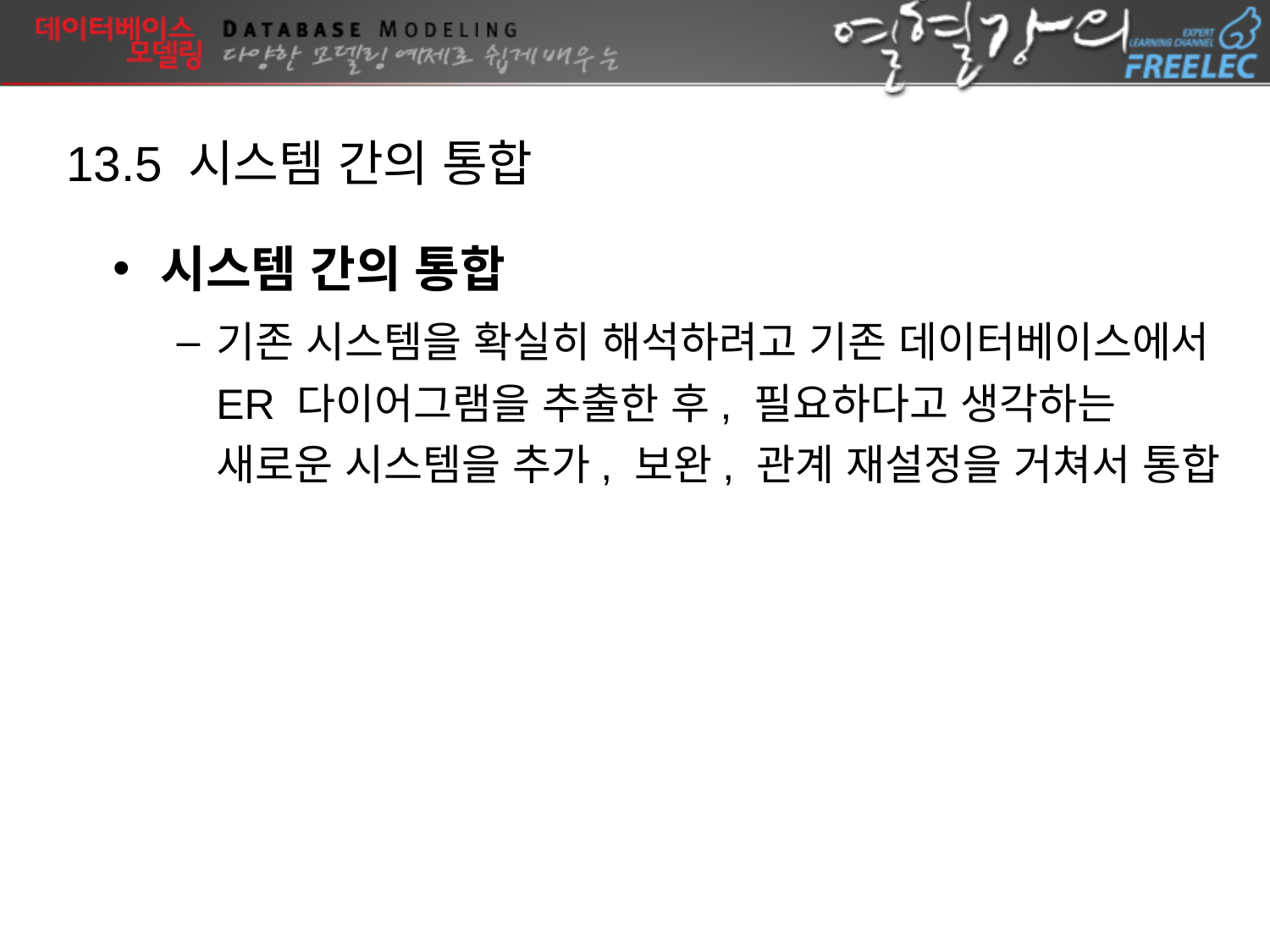

13.5 시스템 간의 통합
시스템 간의 통합
기존 시스템을 확실히 해석하려고 기존 데이터베이스에서 ER 다이어그램을 추출한 후, 필요하다고 생각하는 새로운 시스템을 추가, 보완, 관계 재설정을 거쳐서 통합